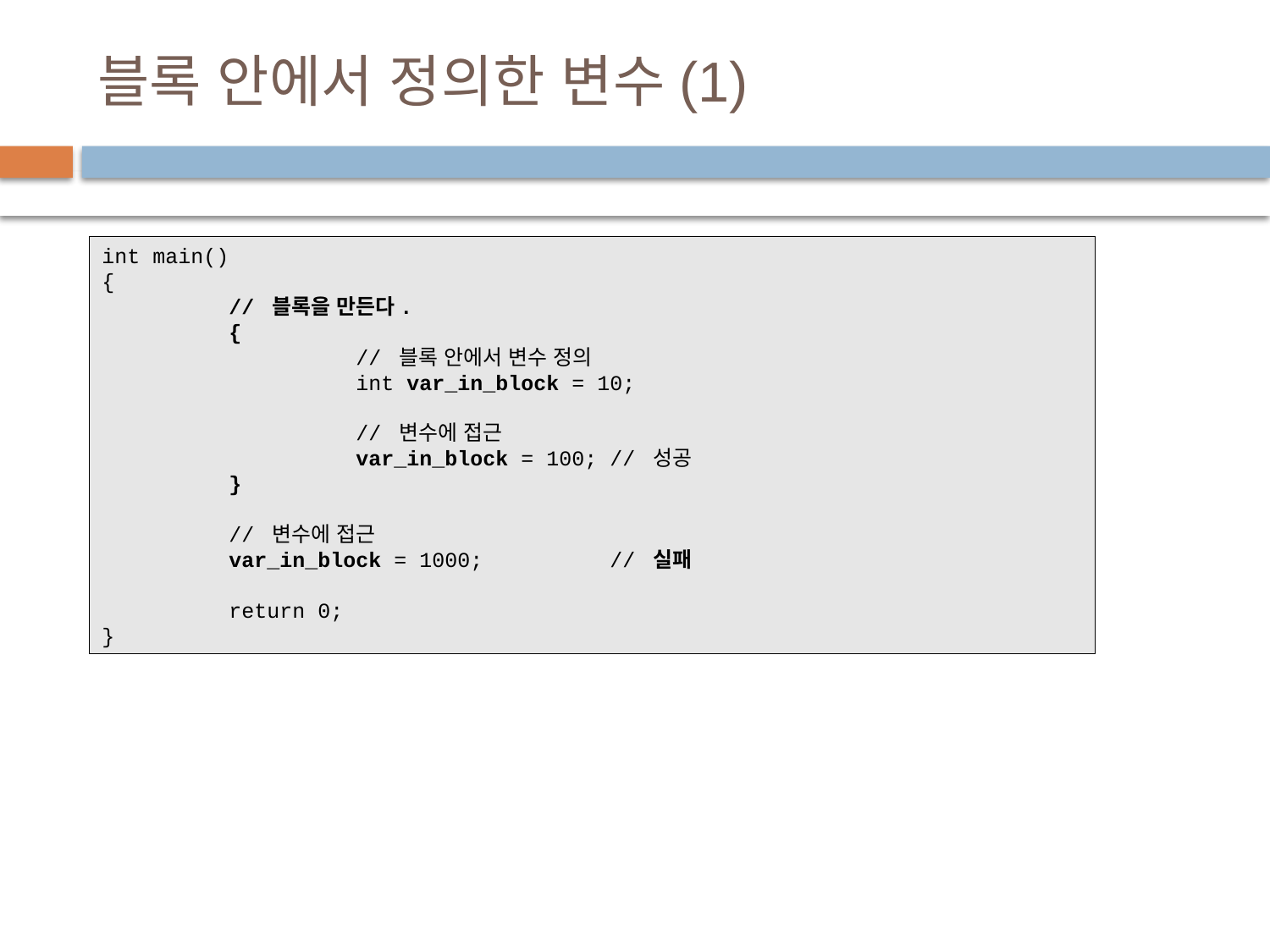

# 블록 안에서 정의한 변수(1)
int main()
{
	// 블록을 만든다.
	{
		// 블록 안에서 변수 정의
		int var_in_block = 10;

		// 변수에 접근
		var_in_block = 100;	// 성공
	}

	// 변수에 접근
	var_in_block = 1000;	// 실패

	return 0;
}